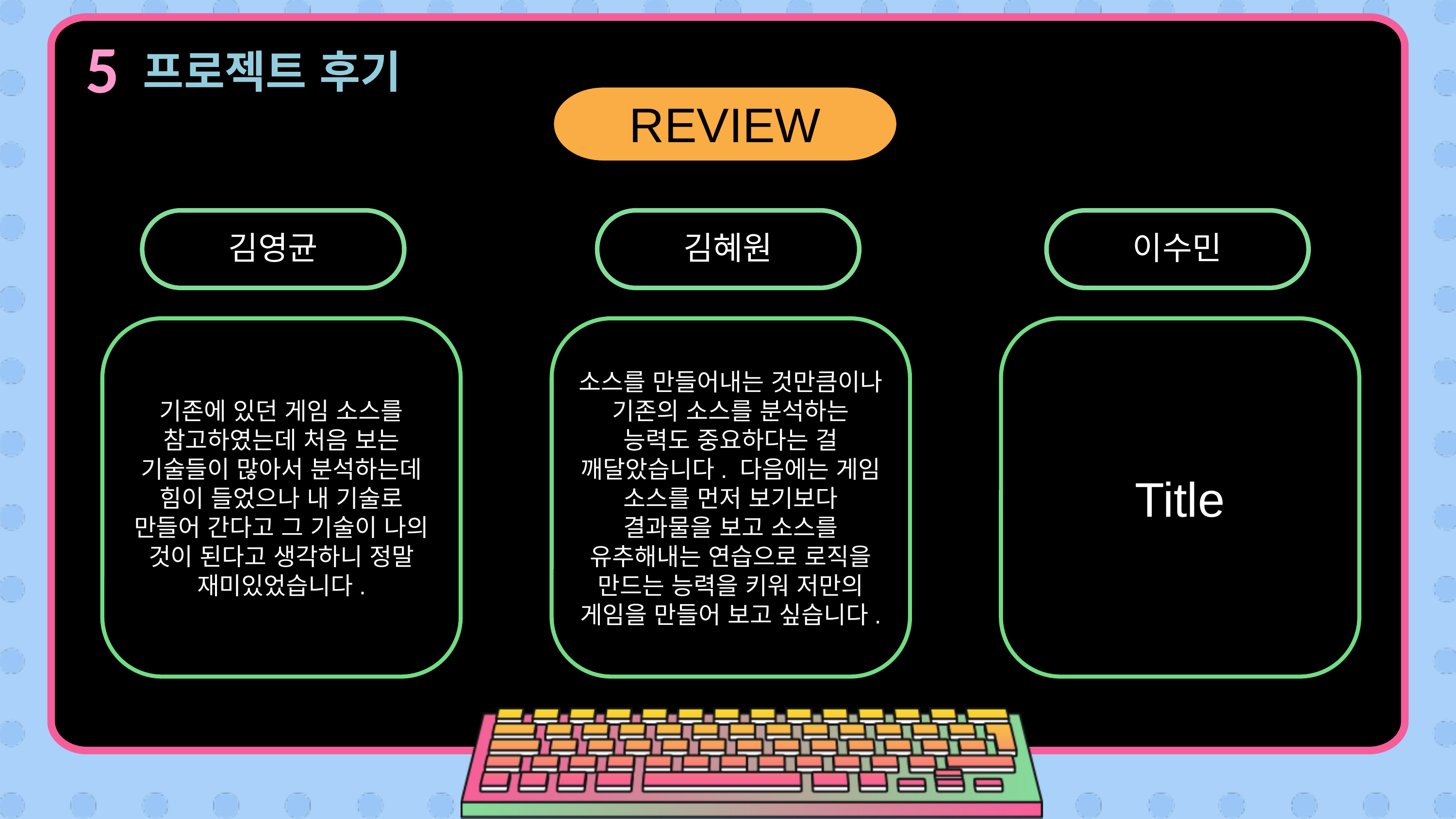

INSTRUCTION
5
프로젝트 후기

REVIEW

김영균

김혜원

이수민
기존에 있던 게임 소스를 참고하였는데 처음 보는 기술들이 많아서 분석하는데 힘이 들었으나 내 기술로 만들어 간다고 그 기술이 나의 것이 된다고 생각하니 정말 재미있었습니다.
소스를 만들어내는 것만큼이나 기존의 소스를 분석하는 능력도 중요하다는 걸 깨달았습니다. 다음에는 게임 소스를 먼저 보기보다 결과물을 보고 소스를 유추해내는 연습으로 로직을 만드는 능력을 키워 저만의 게임을 만들어 보고 싶습니다.
Title